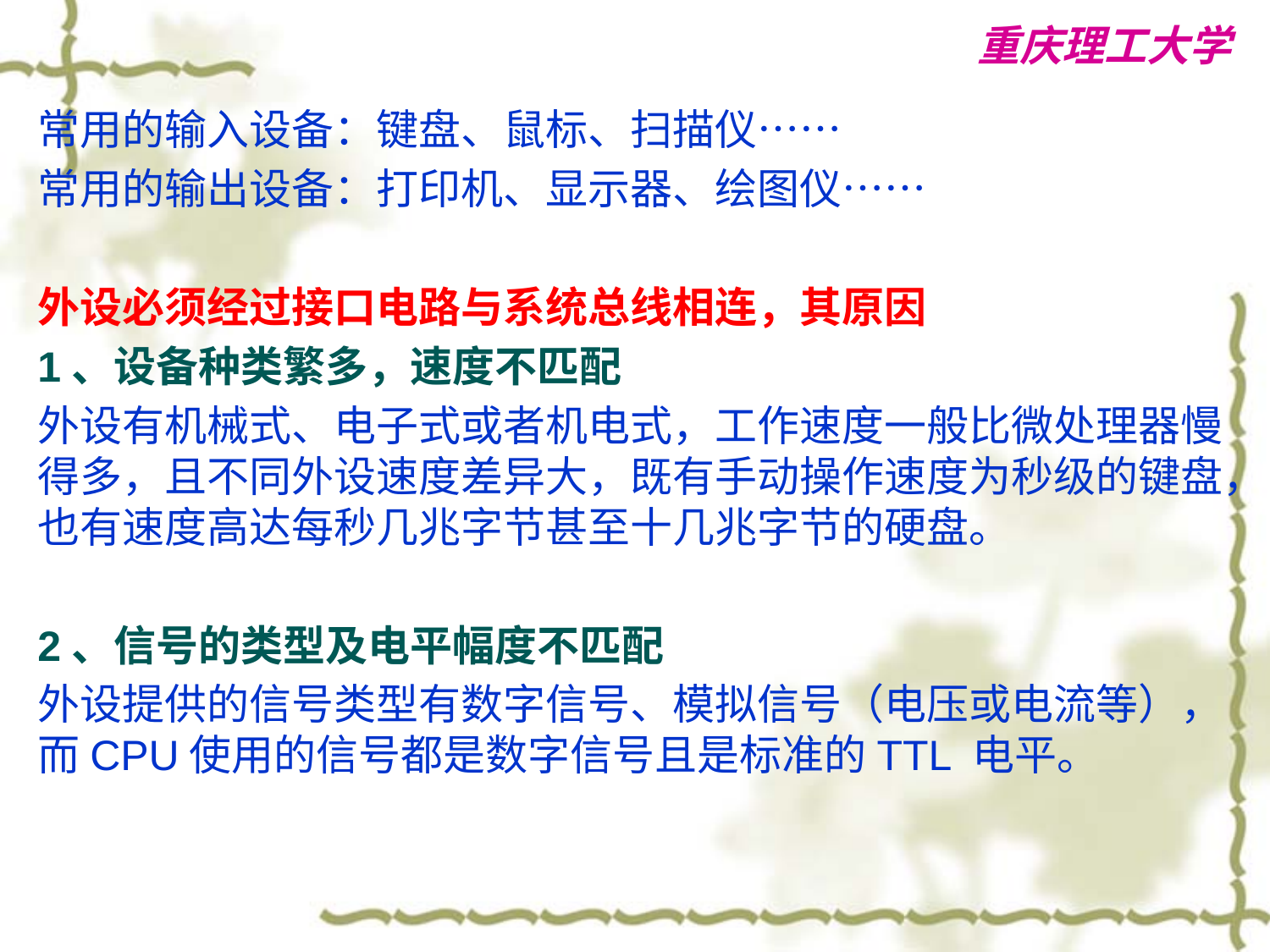

常用的输入设备：键盘、鼠标、扫描仪……
常用的输出设备：打印机、显示器、绘图仪……

外设必须经过接口电路与系统总线相连，其原因
1、设备种类繁多，速度不匹配
外设有机械式、电子式或者机电式，工作速度一般比微处理器慢得多，且不同外设速度差异大，既有手动操作速度为秒级的键盘，也有速度高达每秒几兆字节甚至十几兆字节的硬盘。

2、信号的类型及电平幅度不匹配
外设提供的信号类型有数字信号、模拟信号（电压或电流等），而CPU使用的信号都是数字信号且是标准的TTL 电平。